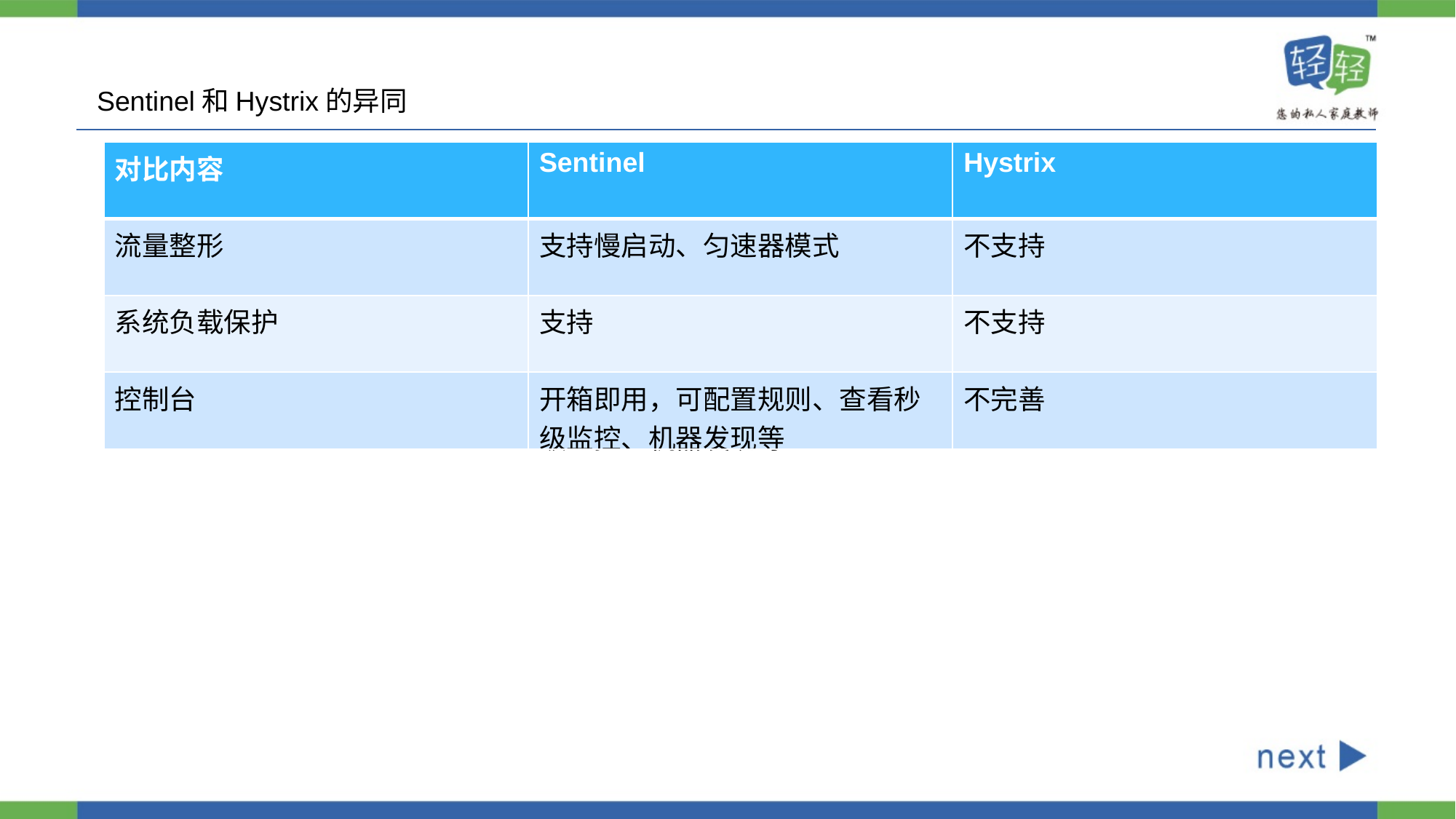

Sentinel和Hystrix的异同
| 对比内容 | Sentinel | Hystrix |
| --- | --- | --- |
| 流量整形 | 支持慢启动、匀速器模式 | 不支持 |
| 系统负载保护 | 支持 | 不支持 |
| 控制台 | 开箱即用，可配置规则、查看秒级监控、机器发现等 | 不完善 |

22